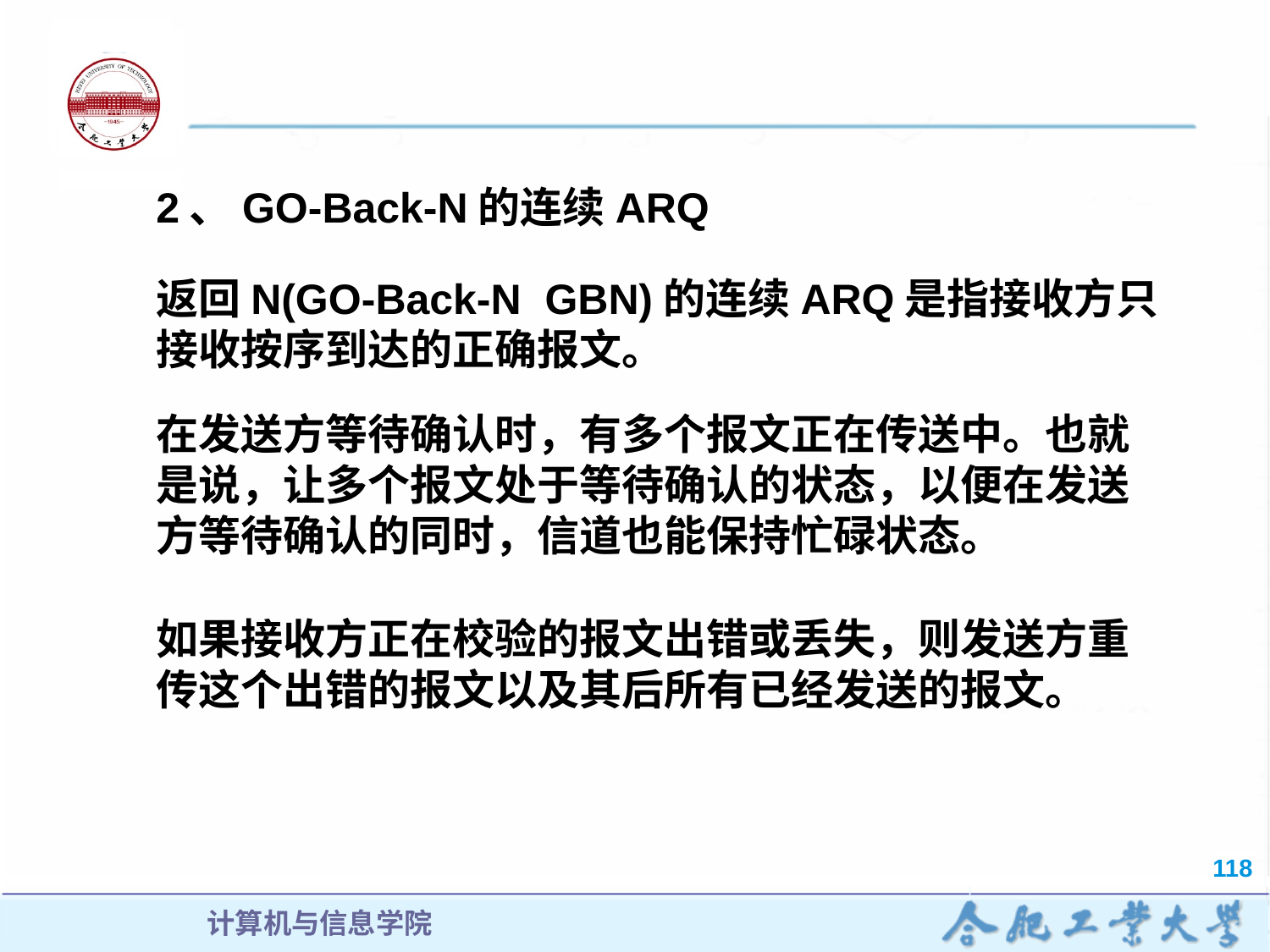

2、GO-Back-N的连续ARQ
返回N(GO-Back-N  GBN)的连续ARQ是指接收方只接收按序到达的正确报文。
在发送方等待确认时，有多个报文正在传送中。也就是说，让多个报文处于等待确认的状态，以便在发送方等待确认的同时，信道也能保持忙碌状态。
如果接收方正在校验的报文出错或丢失，则发送方重传这个出错的报文以及其后所有已经发送的报文。